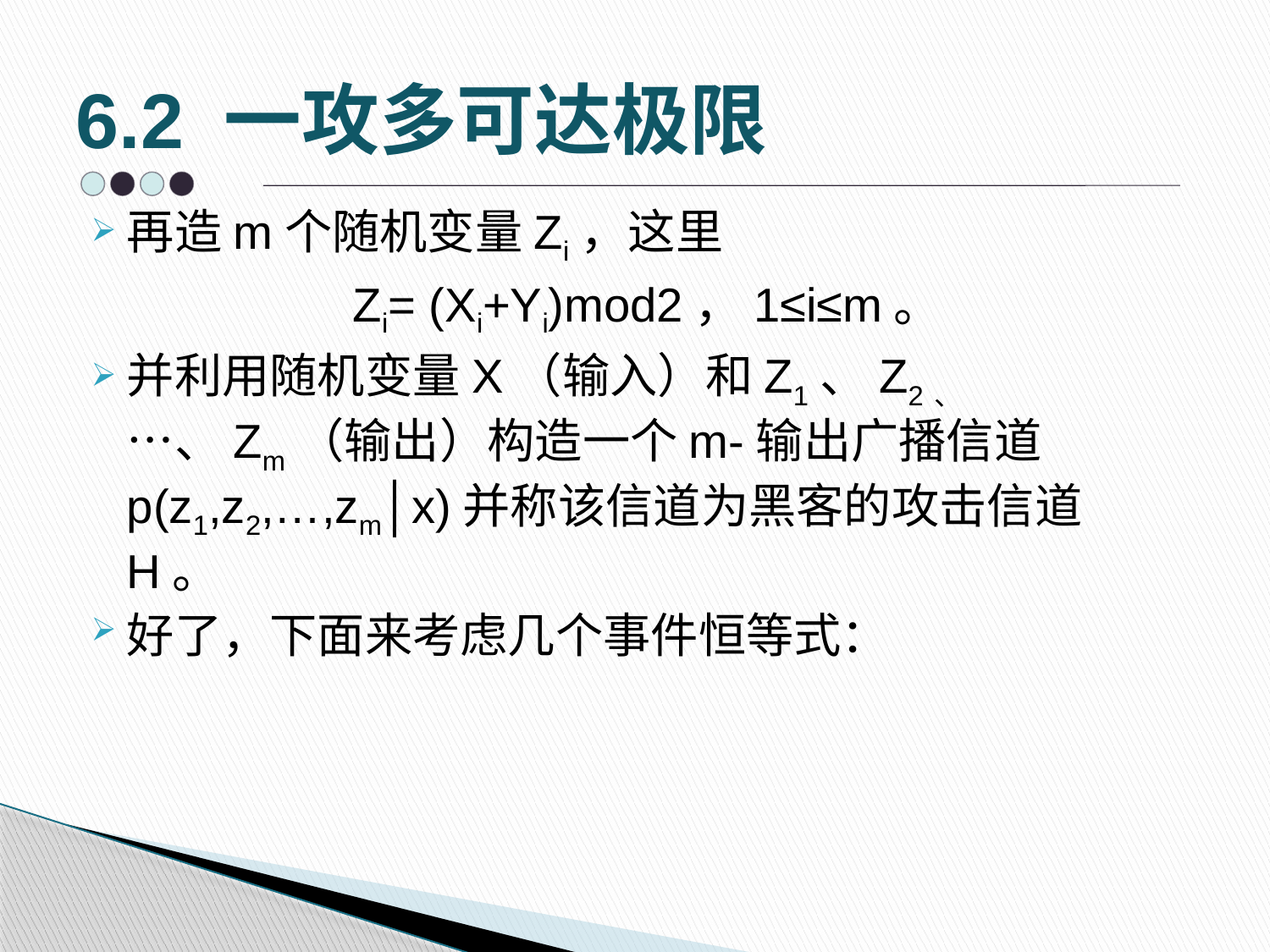

# 6.2 一攻多可达极限

再造m个随机变量Zi，这里
	Zi= (Xi+Yi)mod2，1≤i≤m。
并利用随机变量X（输入）和Z1、Z2、…、Zm（输出）构造一个m-输出广播信道p(z1,z2,…,zm│x)并称该信道为黑客的攻击信道H。
好了，下面来考虑几个事件恒等式：